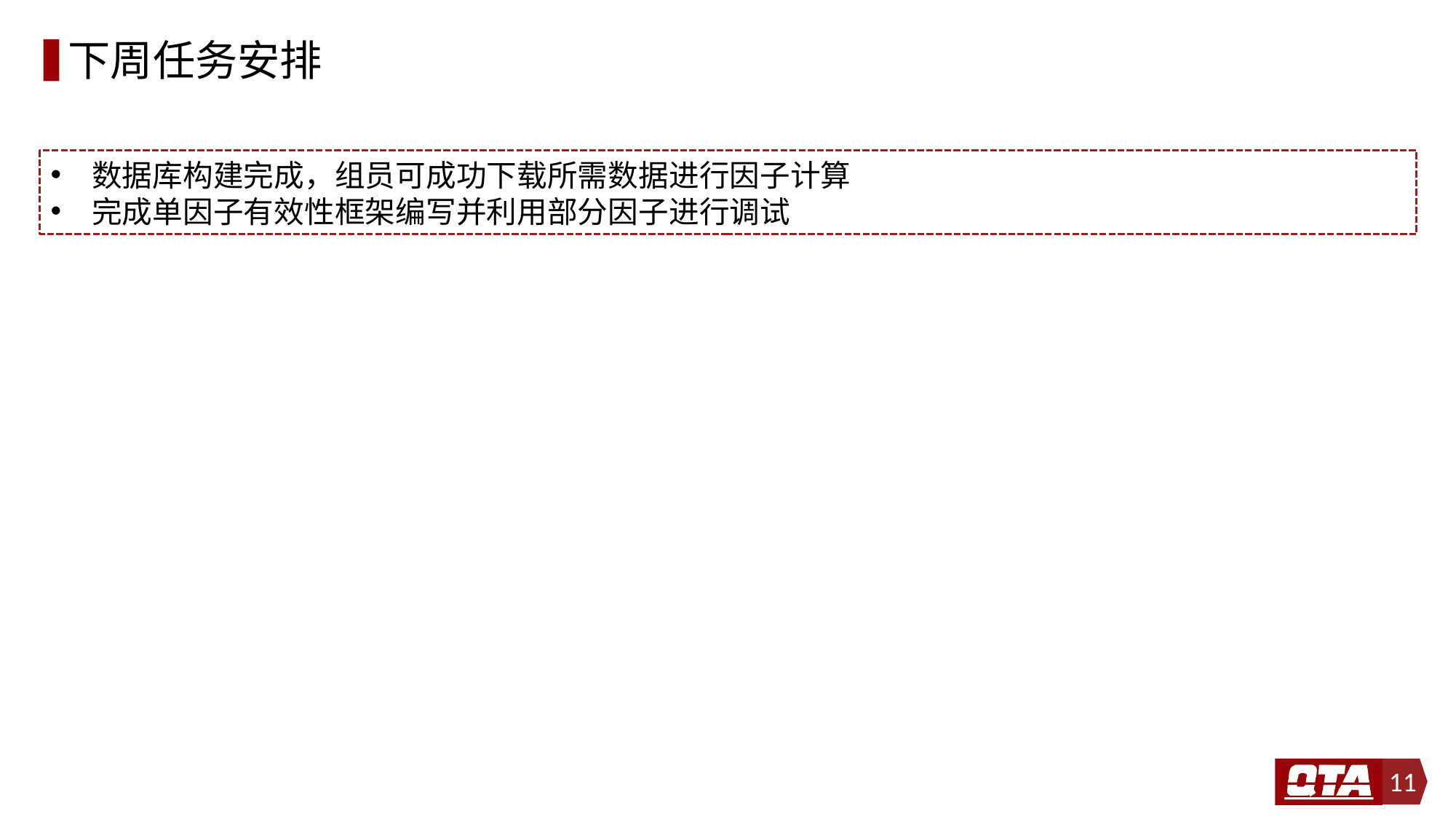

# 下周任务安排
数据库构建完成，组员可成功下载所需数据进行因子计算
完成单因子有效性框架编写并利用部分因子进行调试
11